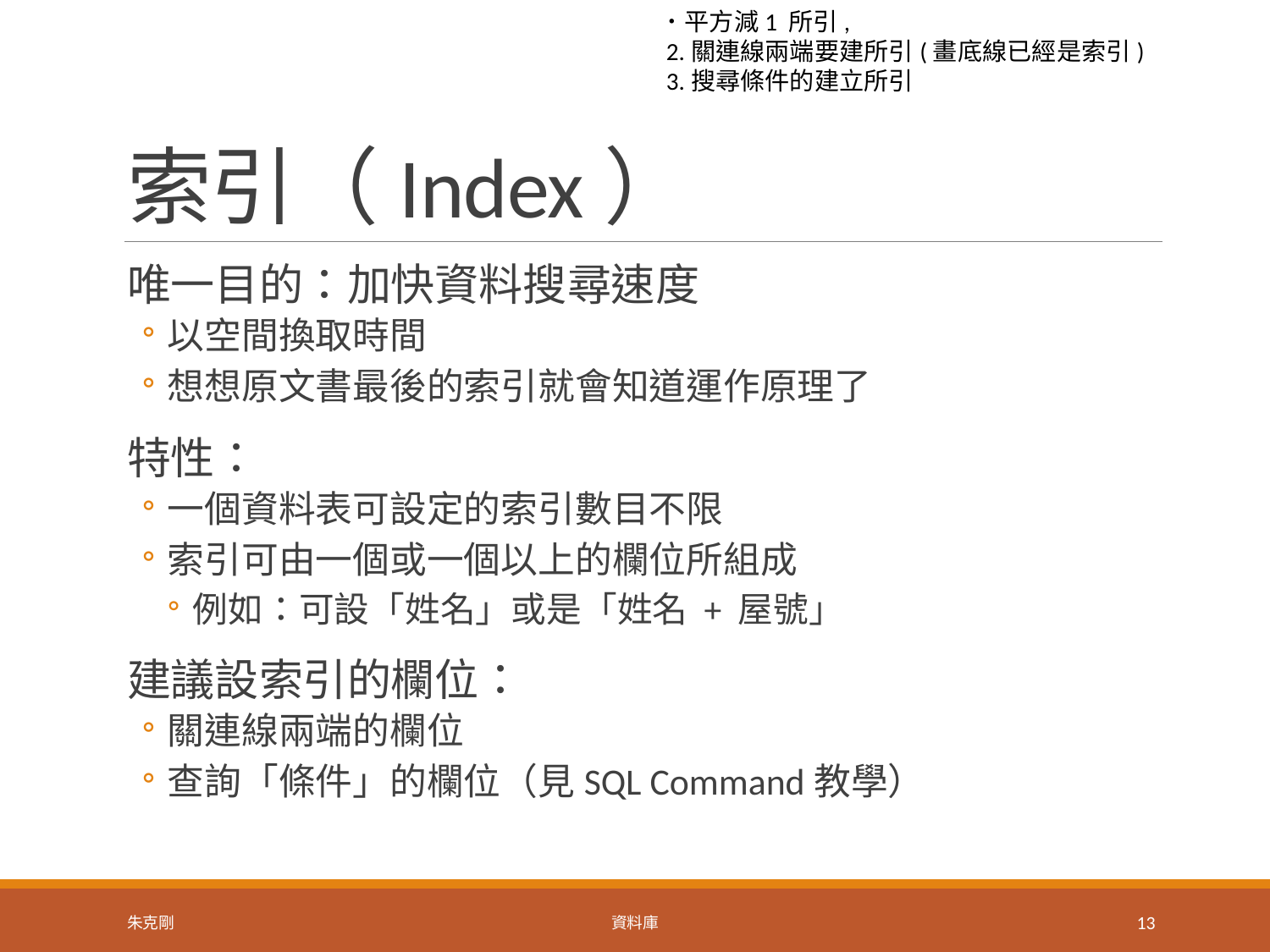

˙平方減1 所引,
2.關連線兩端要建所引(畫底線已經是索引)
3.搜尋條件的建立所引
# 索引（Index）
唯一目的：加快資料搜尋速度
以空間換取時間
想想原文書最後的索引就會知道運作原理了
特性：
一個資料表可設定的索引數目不限
索引可由一個或一個以上的欄位所組成
例如：可設「姓名」或是「姓名 + 屋號」
建議設索引的欄位：
關連線兩端的欄位
查詢「條件」的欄位（見SQL Command教學）

朱克剛
資料庫
13